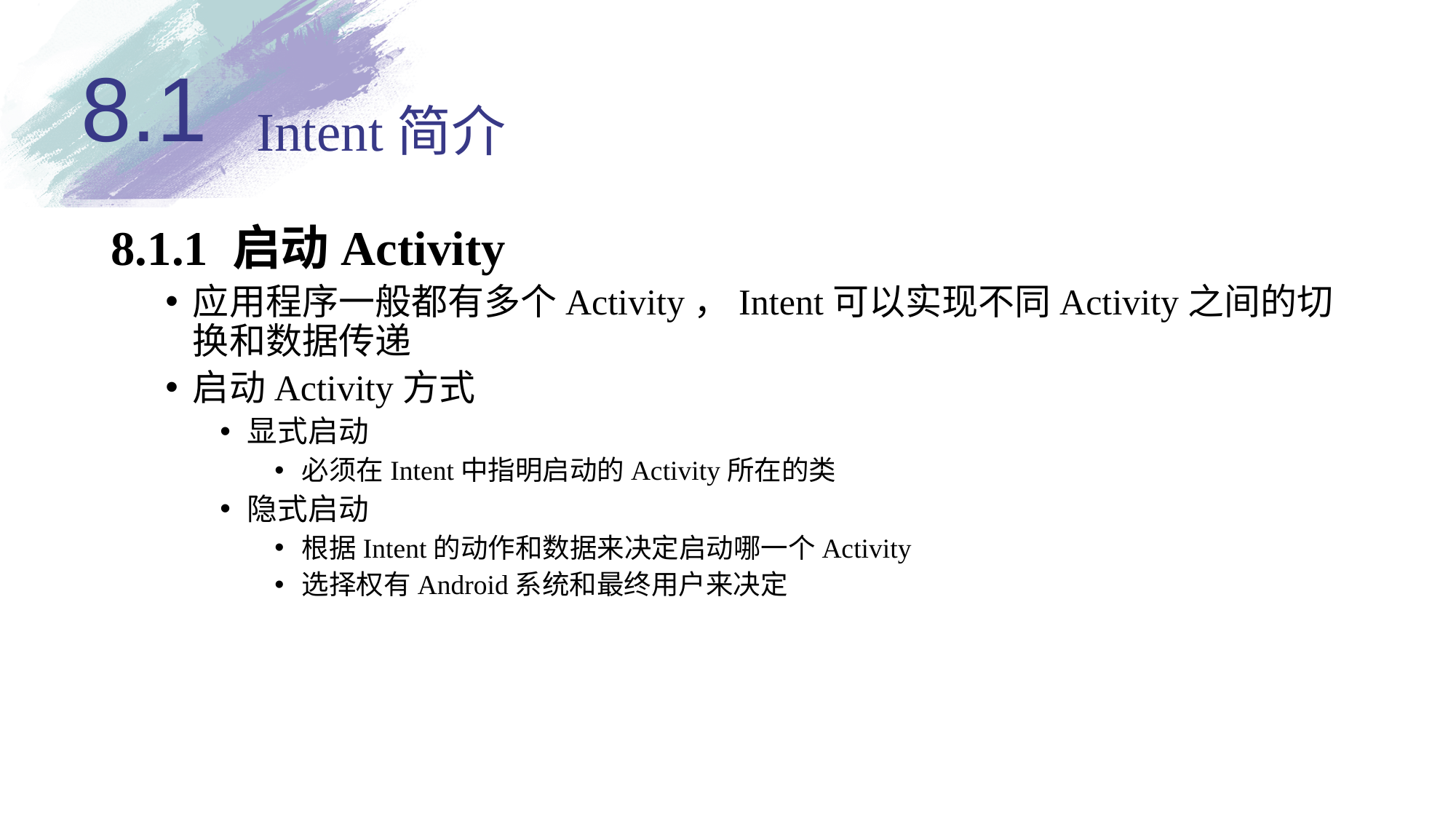

8.1
# Intent简介
8.1.1 启动Activity
应用程序一般都有多个Activity，Intent可以实现不同Activity之间的切换和数据传递
启动Activity方式
显式启动
必须在Intent中指明启动的Activity所在的类
隐式启动
根据Intent的动作和数据来决定启动哪一个Activity
选择权有Android系统和最终用户来决定